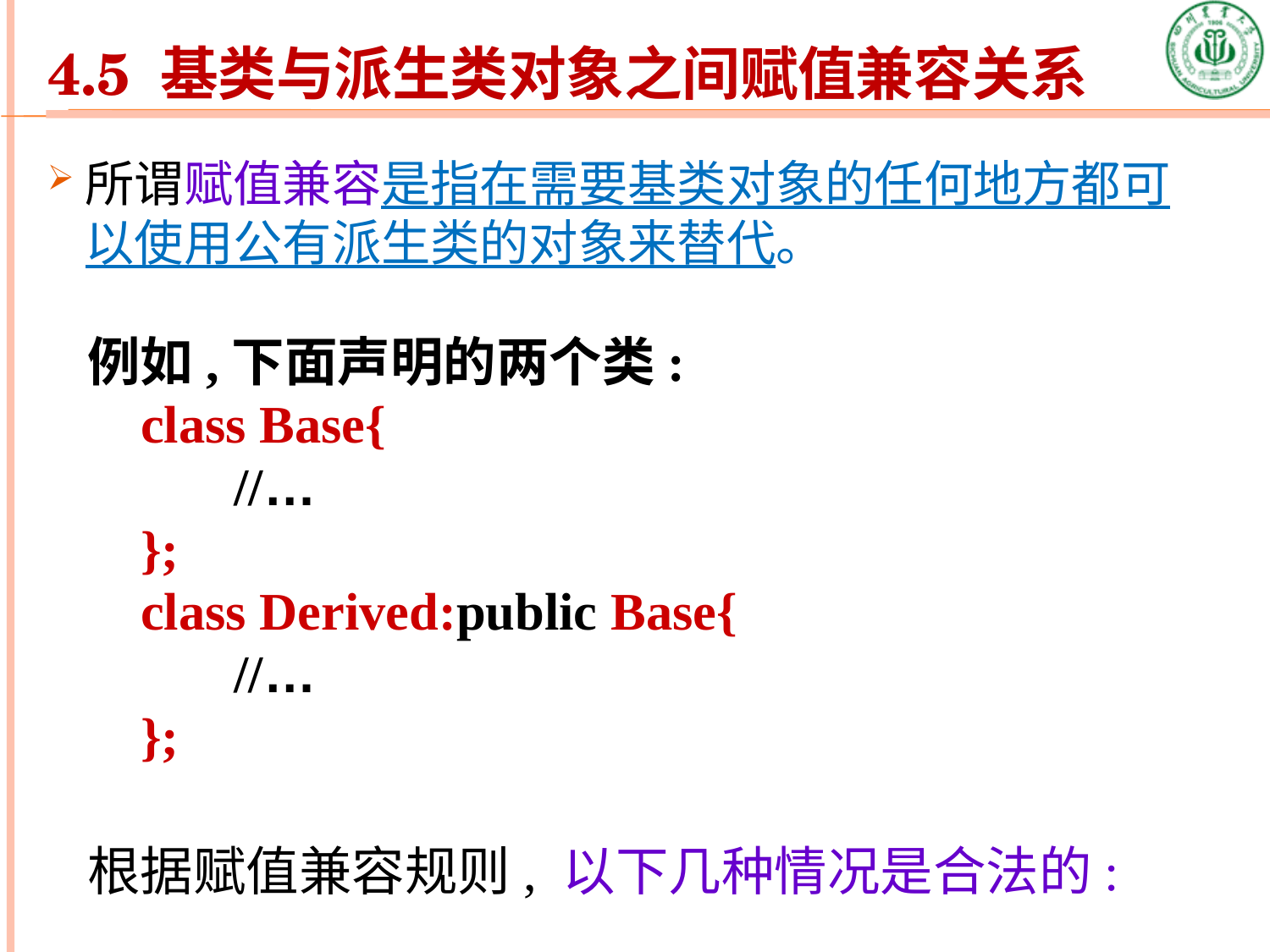

# 4.5 基类与派生类对象之间赋值兼容关系
所谓赋值兼容是指在需要基类对象的任何地方都可以使用公有派生类的对象来替代。
例如,下面声明的两个类:
    class Base{
           //…
    };
    class Derived:public Base{
           //…
    };

根据赋值兼容规则, 以下几种情况是合法的: